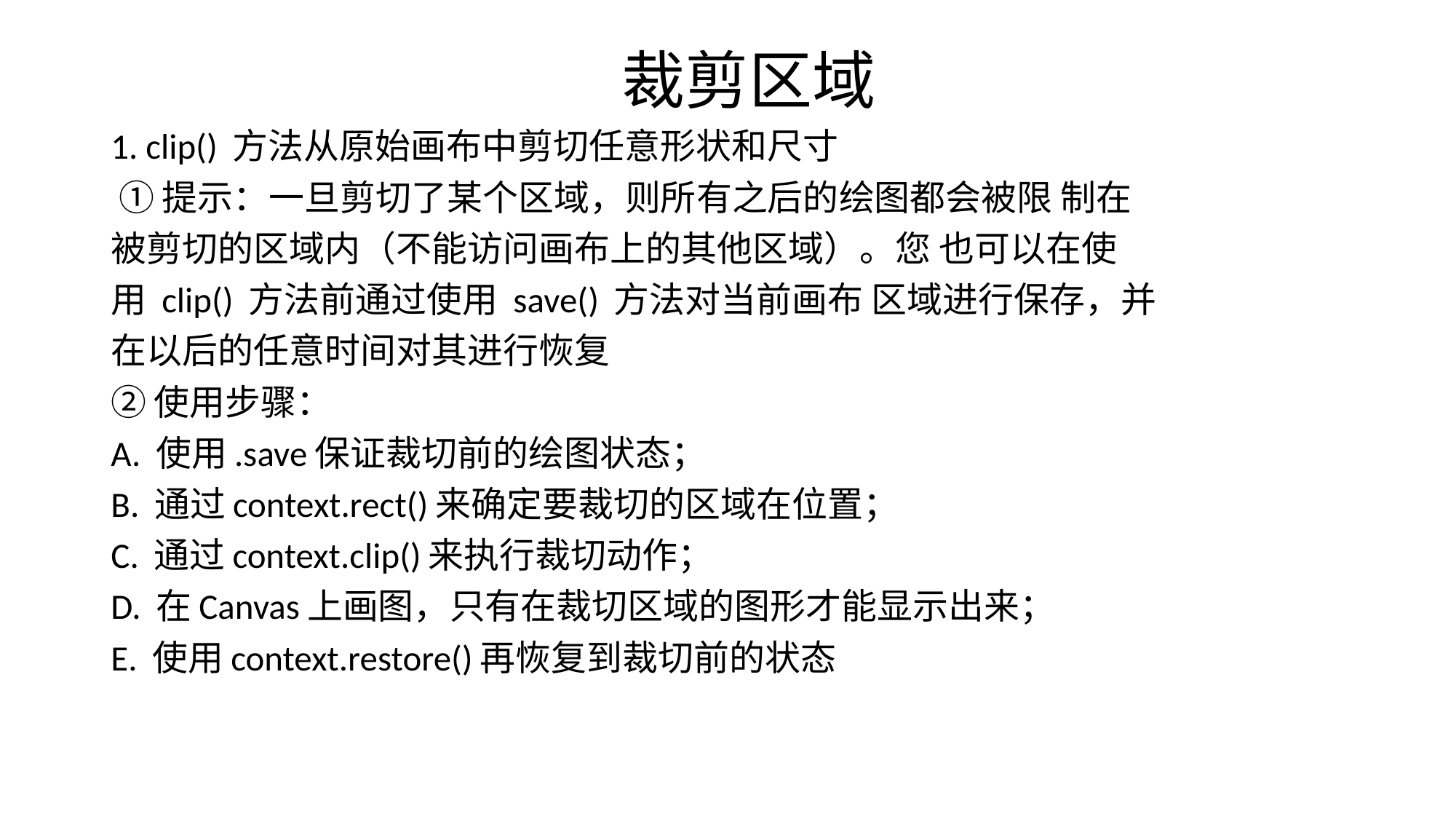

# 裁剪区域
1. clip() 方法从原始画布中剪切任意形状和尺寸
 ①提示：一旦剪切了某个区域，则所有之后的绘图都会被限 制在
被剪切的区域内（不能访问画布上的其他区域）。您 也可以在使
用 clip() 方法前通过使用 save() 方法对当前画布 区域进行保存，并
在以后的任意时间对其进行恢复
②使用步骤：
A. 使用.save保证裁切前的绘图状态；
B. 通过context.rect()来确定要裁切的区域在位置；
C. 通过context.clip()来执行裁切动作；
D. 在Canvas上画图，只有在裁切区域的图形才能显示出来；
E. 使用context.restore()再恢复到裁切前的状态